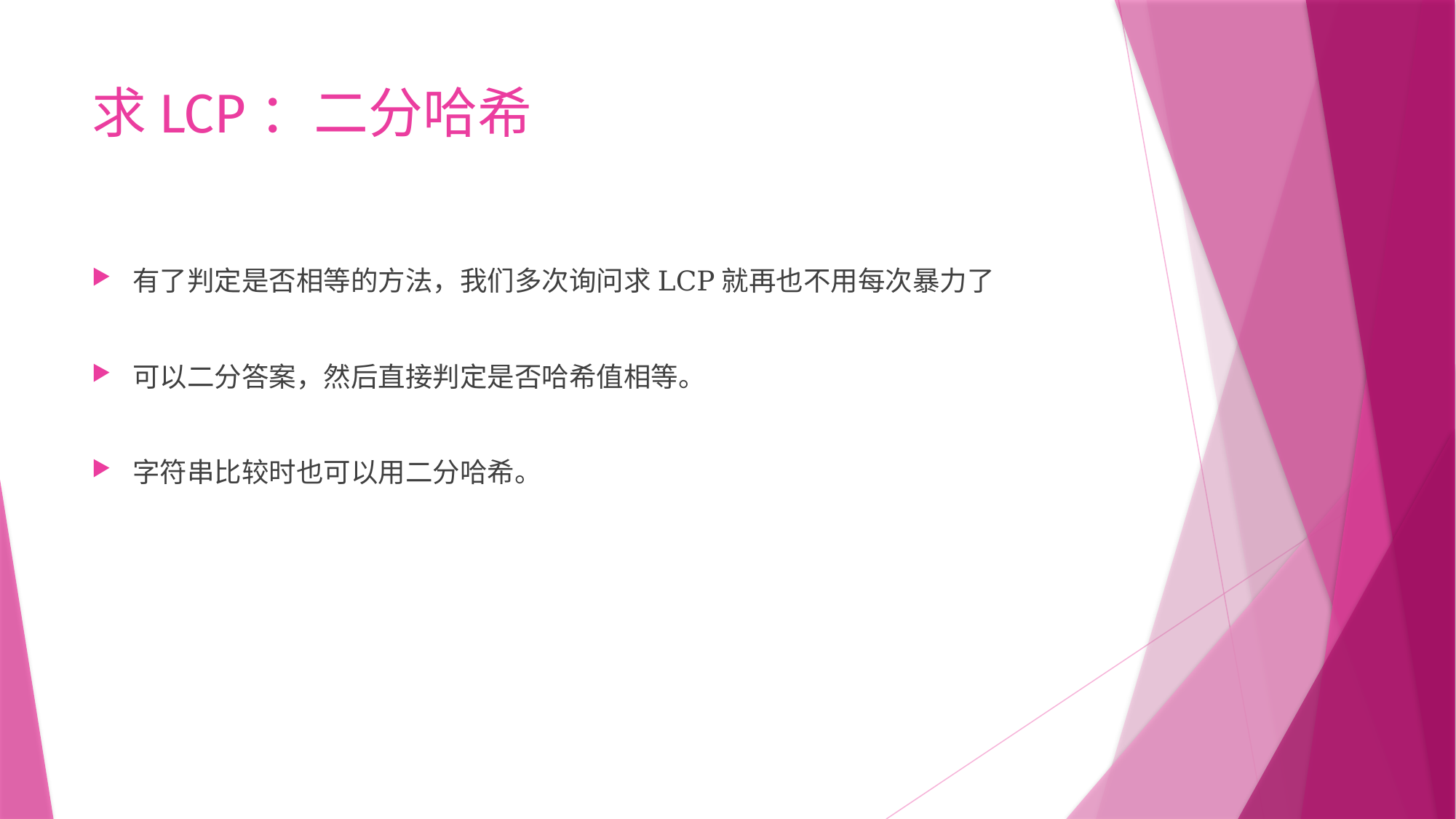

# 求LCP：二分哈希
有了判定是否相等的方法，我们多次询问求LCP就再也不用每次暴力了

可以二分答案，然后直接判定是否哈希值相等。

字符串比较时也可以用二分哈希。